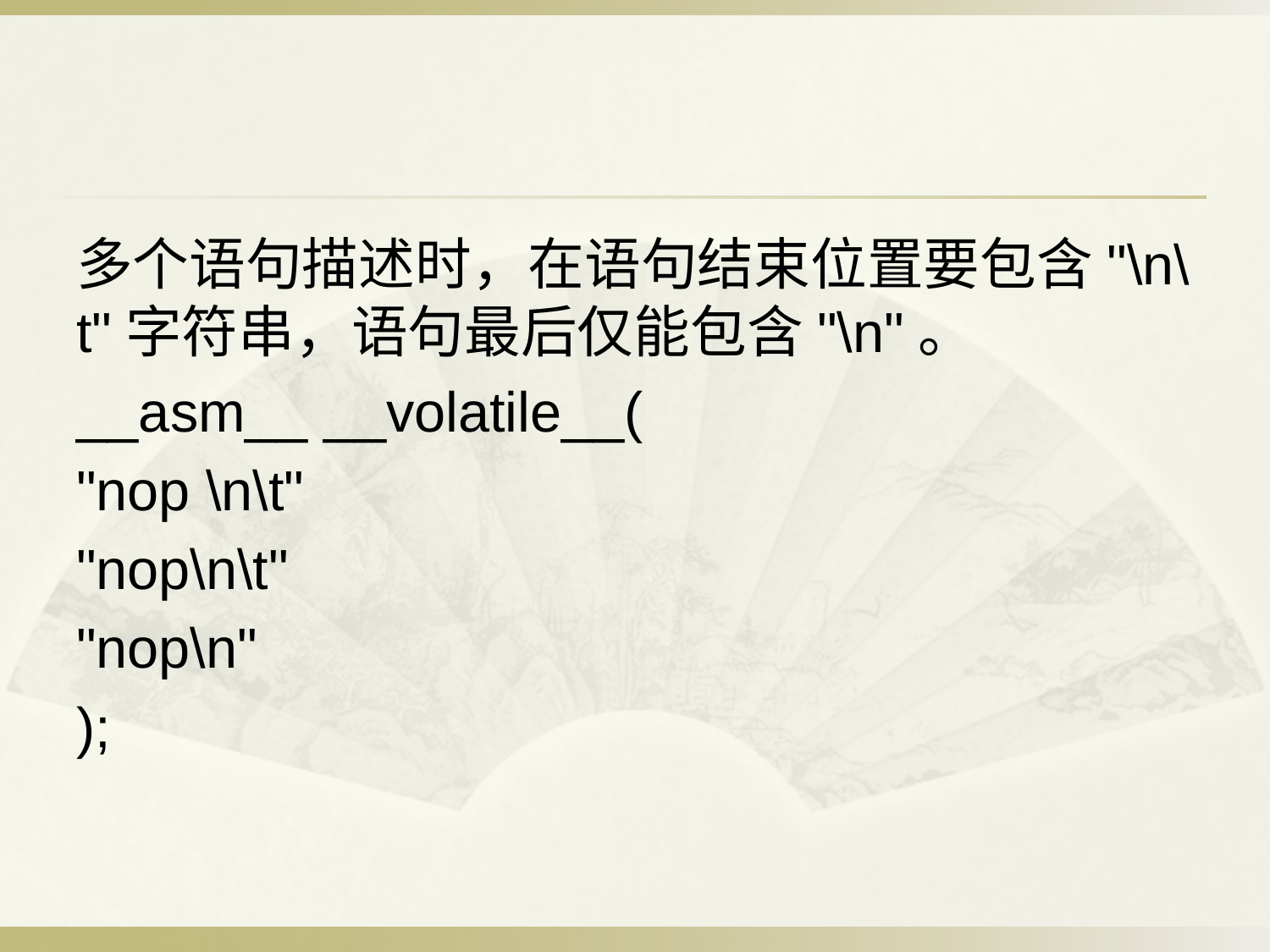

#
多个语句描述时，在语句结束位置要包含"\n\t"字符串，语句最后仅能包含"\n"。
__asm__ __volatile__(
"nop \n\t"
"nop\n\t"
"nop\n"
);